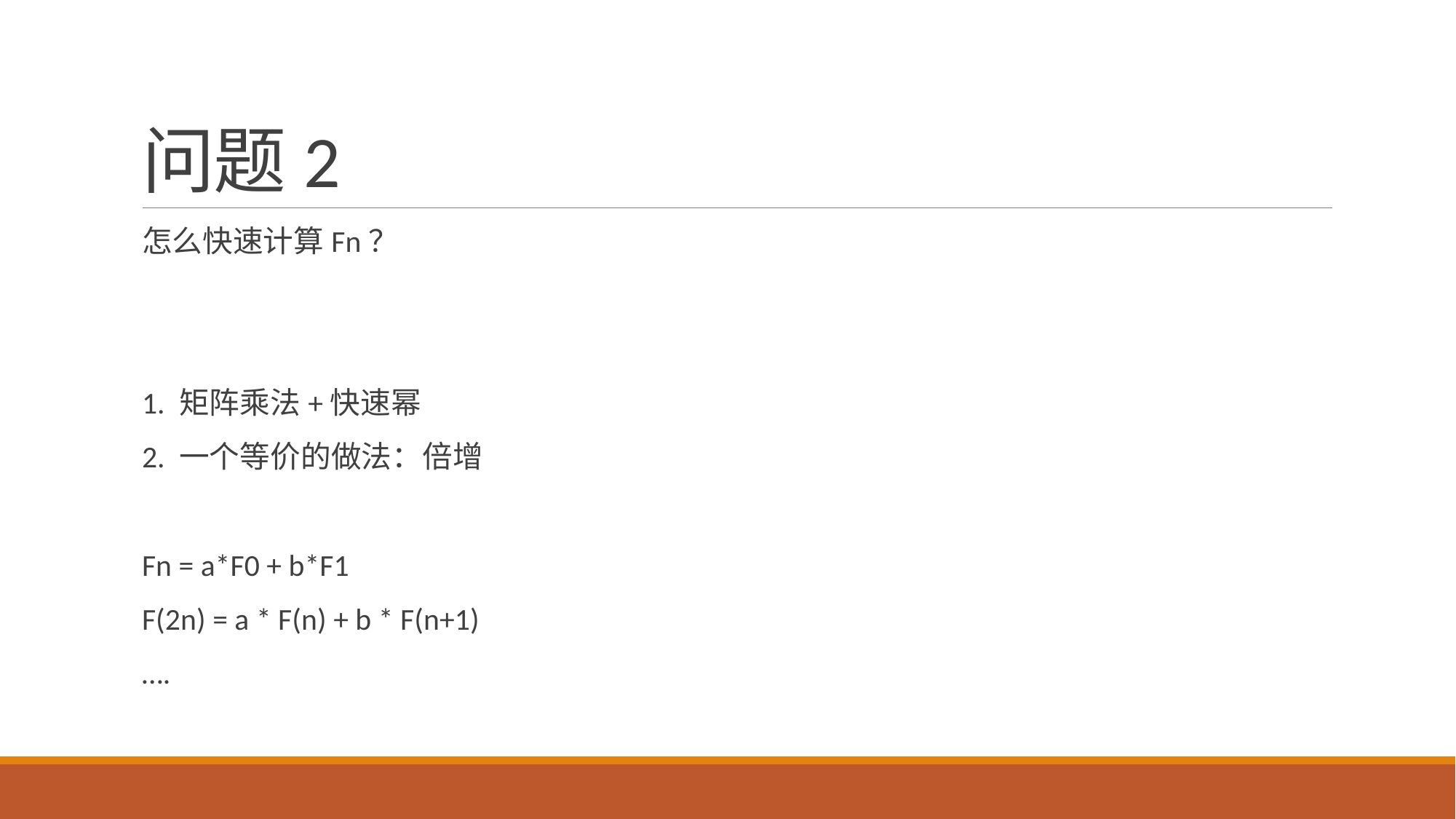

# 问题2
怎么快速计算Fn？

1. 矩阵乘法+快速幂
2. 一个等价的做法：倍增

Fn = a*F0 + b*F1
F(2n) = a * F(n) + b * F(n+1)
….